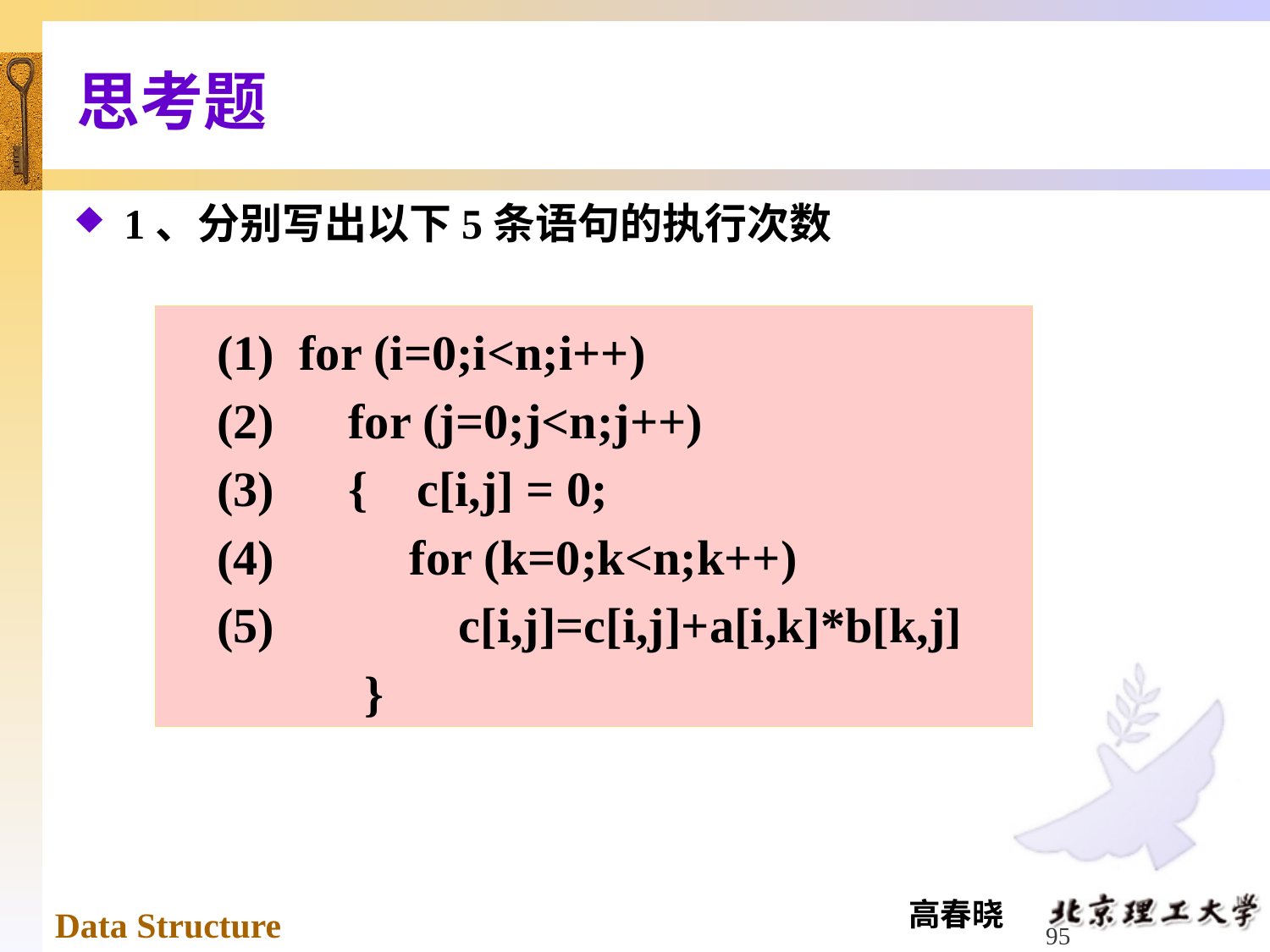

# 思考题
1、分别写出以下5条语句的执行次数
(1)  for (i=0;i<n;i++)
(2)      for (j=0;j<n;j++)
(3)      {    c[i,j] = 0;
(4)           for (k=0;k<n;k++)
(5)               c[i,j]=c[i,j]+a[i,k]*b[k,j]
            }
95